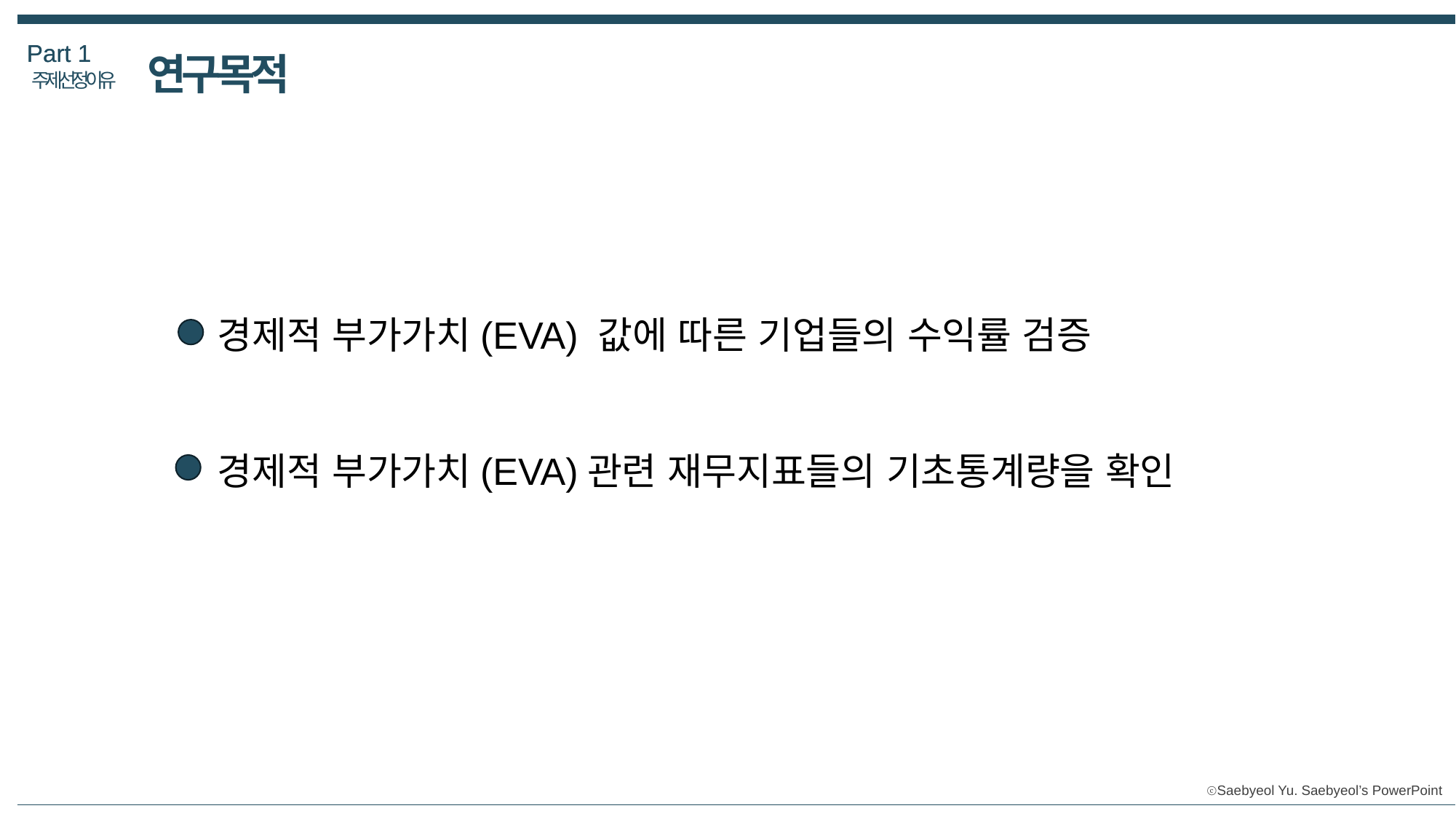

Part 1
Part 1
연구목적
주제선정이유
EVA가 “기업이 영업활동에 대해 얻는 실질적비용”이라고 한다면
경제적 부가가치(EVA) 값에 따른 기업들의 수익률 검증

경제적 부가가치(EVA)관련 재무지표들의 기초통계량을 확인

(3) 문제점 및 개선방안